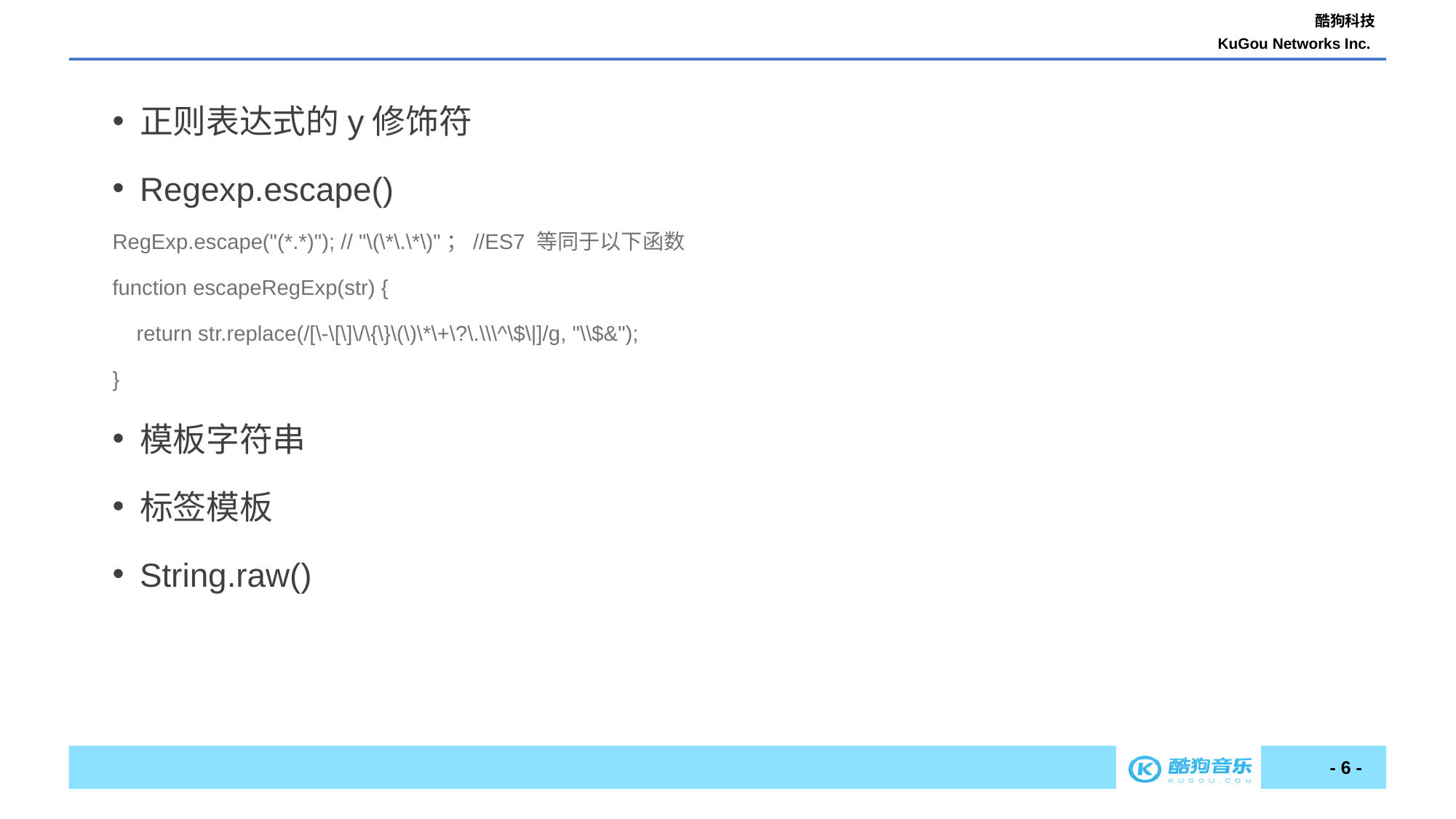

正则表达式的y修饰符
Regexp.escape()
RegExp.escape("(*.*)"); // "\(\*\.\*\)"；//ES7 等同于以下函数
function escapeRegExp(str) {
    return str.replace(/[\-\[\]\/\{\}\(\)\*\+\?\.\\\^\$\|]/g, "\\$&");
}
模板字符串
标签模板
String.raw()